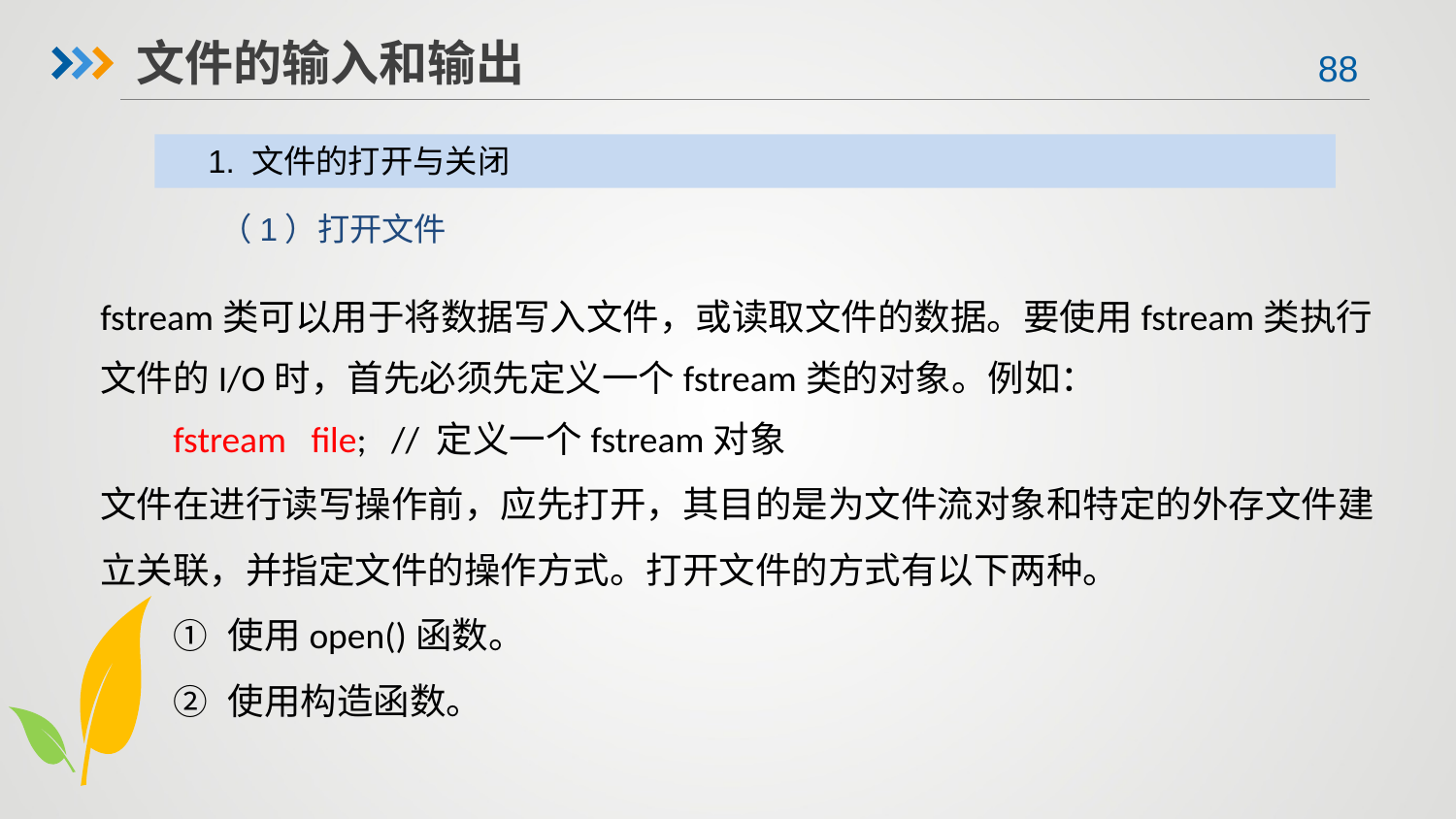

文件的输入和输出

1. 文件的打开与关闭
（1）打开文件
fstream类可以用于将数据写入文件，或读取文件的数据。要使用fstream类执行文件的I/O时，首先必须先定义一个fstream类的对象。例如：
fstream   file;   // 定义一个fstream对象
文件在进行读写操作前，应先打开，其目的是为文件流对象和特定的外存文件建立关联，并指定文件的操作方式。打开文件的方式有以下两种。
使用open()函数。
使用构造函数。